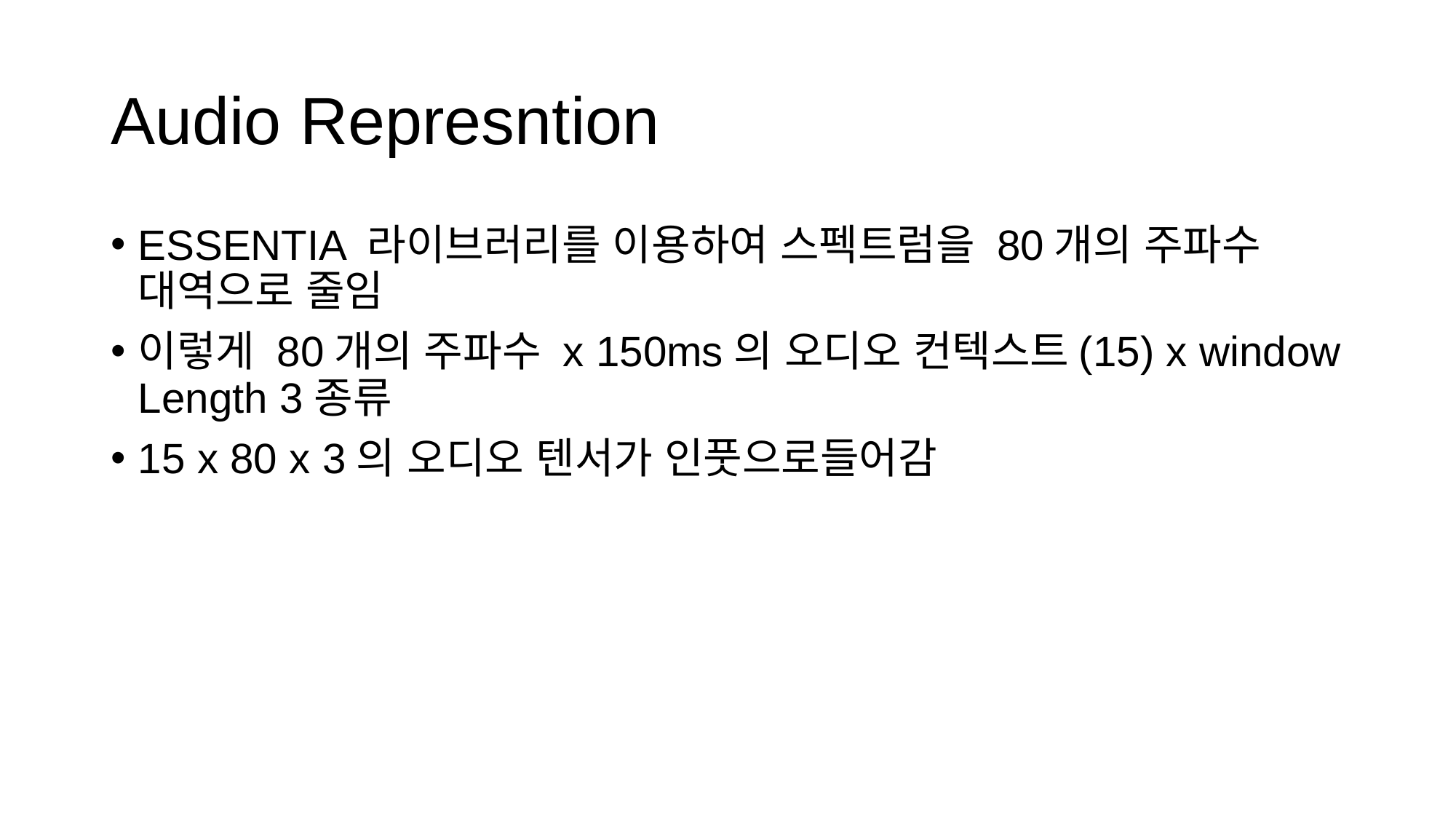

# Audio Represntion
ESSENTIA 라이브러리를 이용하여 스펙트럼을 80개의 주파수 대역으로 줄임
이렇게 80개의 주파수 x 150ms의 오디오 컨텍스트(15) x window Length 3종류
15 x 80 x 3의 오디오 텐서가 인풋으로들어감